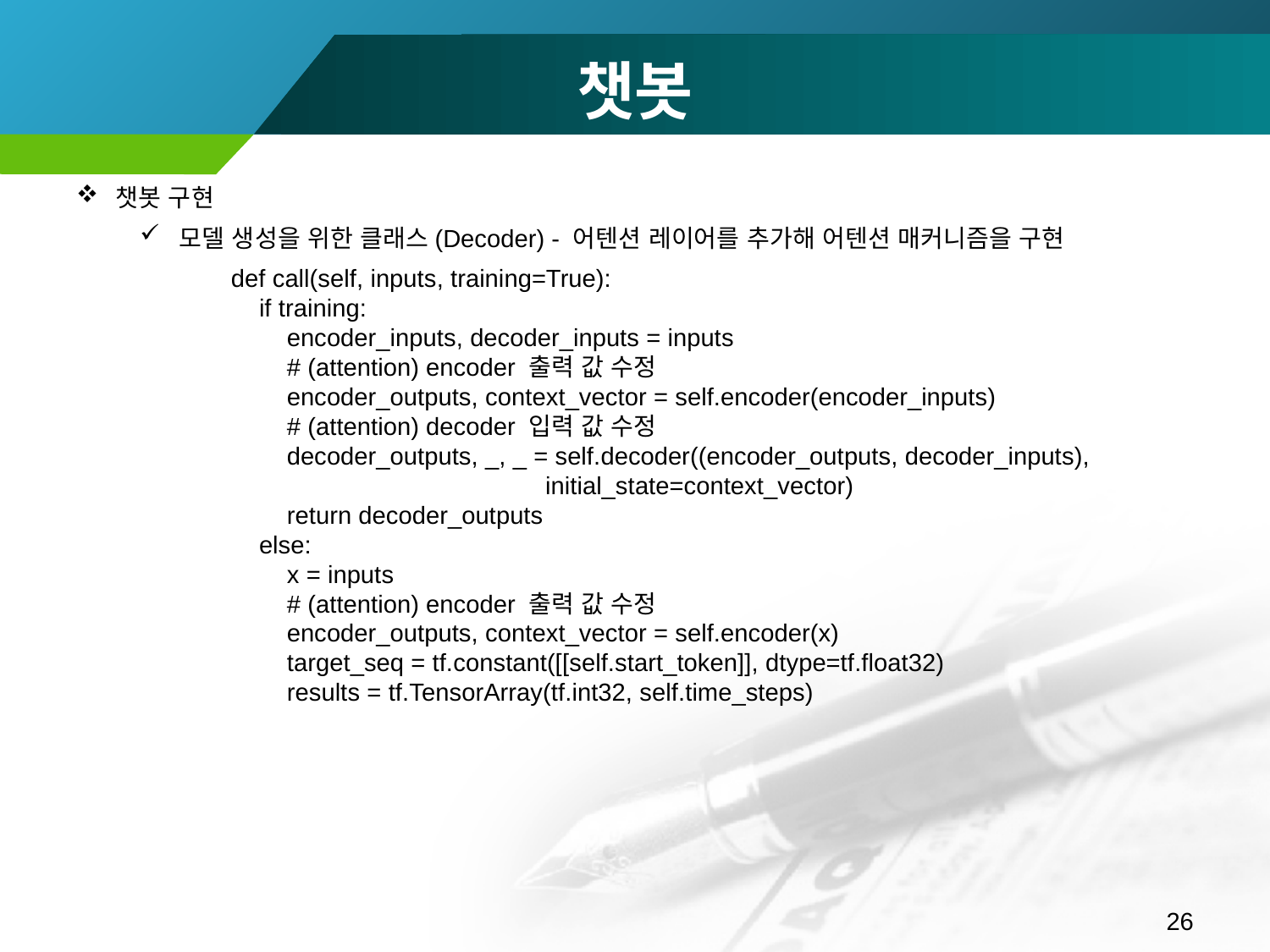

챗봇
챗봇 구현
모델 생성을 위한 클래스(Decoder) - 어텐션 레이어를 추가해 어텐션 매커니즘을 구현
    def call(self, inputs, training=True):
        if training:
            encoder_inputs, decoder_inputs = inputs
            # (attention) encoder 출력 값 수정
            encoder_outputs, context_vector = self.encoder(encoder_inputs)
            # (attention) decoder 입력 값 수정
            decoder_outputs, _, _ = self.decoder((encoder_outputs, decoder_inputs),
                                                 initial_state=context_vector)
            return decoder_outputs
        else:
            x = inputs
            # (attention) encoder 출력 값 수정
            encoder_outputs, context_vector = self.encoder(x)
            target_seq = tf.constant([[self.start_token]], dtype=tf.float32)
            results = tf.TensorArray(tf.int32, self.time_steps)

26